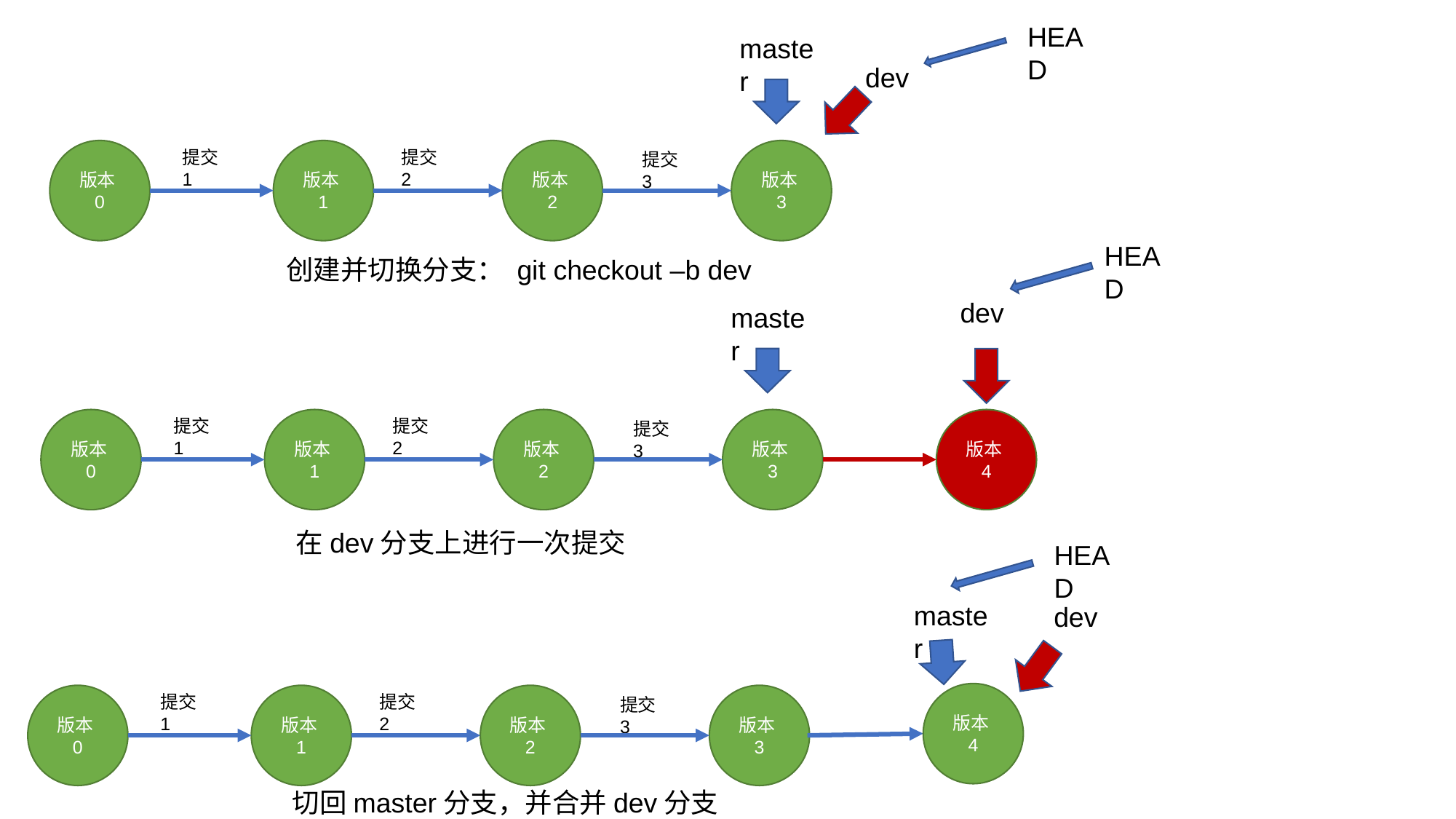

HEAD
master
dev

提交2
版本0
提交1
版本1
版本2
版本3
提交3
HEAD

创建并切换分支： git checkout –b dev
dev
master

提交2
版本4
版本0
提交1
版本1
版本2
版本3
提交3
在dev分支上进行一次提交

HEAD
master
dev

版本4
提交2
版本0
提交1
版本1
版本2
版本3
提交3
切回master分支，并合并dev分支